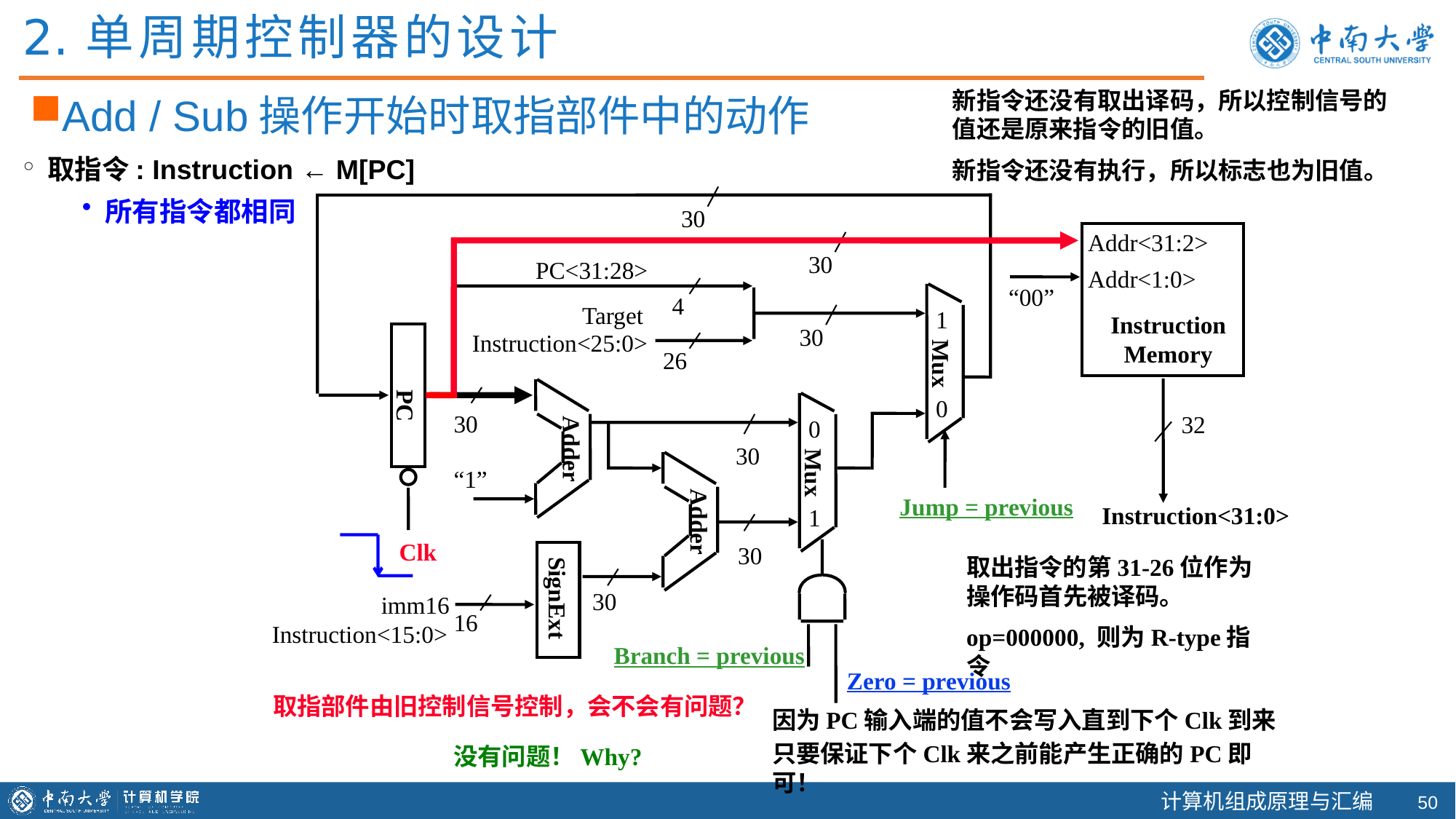

2.单周期控制器的设计

新指令还没有取出译码，所以控制信号的值还是原来指令的旧值。
新指令还没有执行，所以标志也为旧值。
Add / Sub操作开始时取指部件中的动作
取指令: Instruction ← M[PC]
所有指令都相同

30
Addr<31:2>

30
PC<31:28>
Addr<1:0>
“00”

1
Mux
0
4

Target
Instruction
Memory

30
Instruction<25:0>

26

Adder
PC

0
Mux
1

30
32

30

Adder
“1”

Jump = previous

Instruction<31:0>

Clk

30

取出指令的第31-26位作为操作码首先被译码。
op=000000, 则为R-type指令

SignExt
30
imm16

16

Instruction<15:0>

Branch = previous
Zero = previous
取指部件由旧控制信号控制，会不会有问题？
因为PC输入端的值不会写入直到下个Clk到来
只要保证下个Clk来之前能产生正确的PC即可！
没有问题！Why?
50